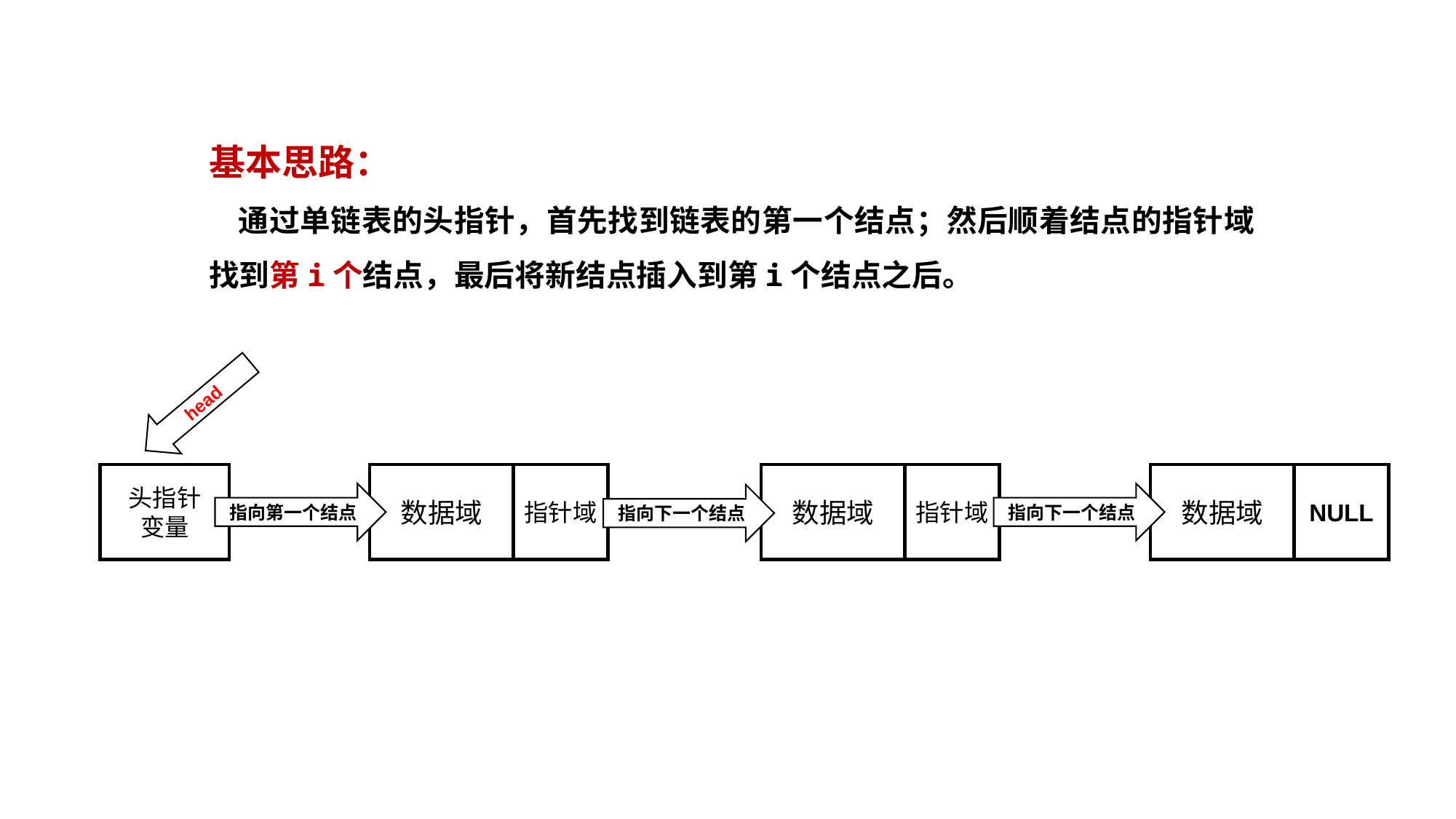

基本思路：
   通过单链表的头指针，首先找到链表的第一个结点；然后顺着结点的指针域找到第i个结点，最后将新结点插入到第i个结点之后。
head
数据域
指针域
数据域
指针域
数据域
NULL
头指针
变量
指向下一个结点
指向第一个结点
指向下一个结点